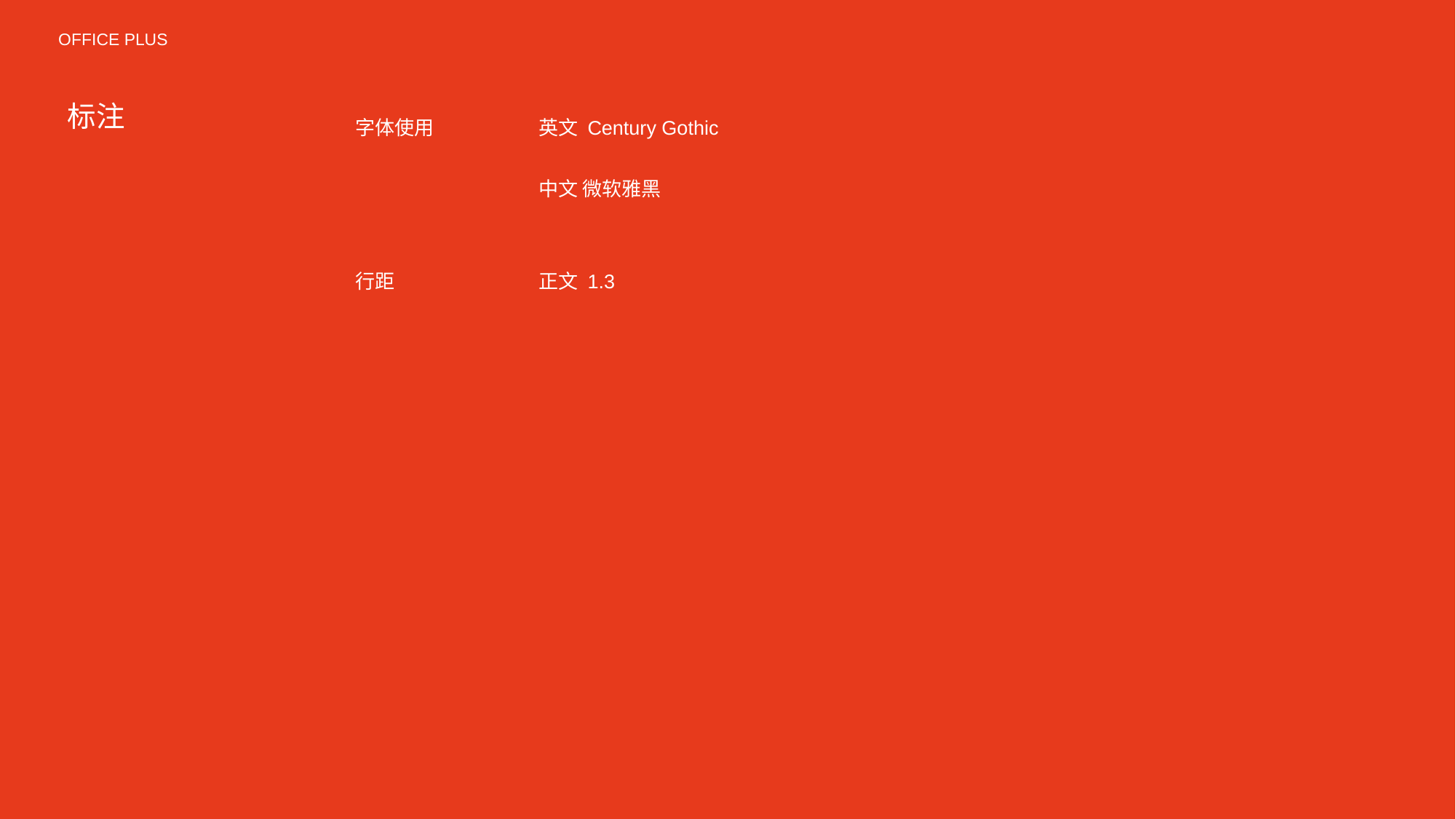

OFFICE PLUS
标注
字体使用

行距
英文 Century Gothic

中文 微软雅黑

正文 1.3